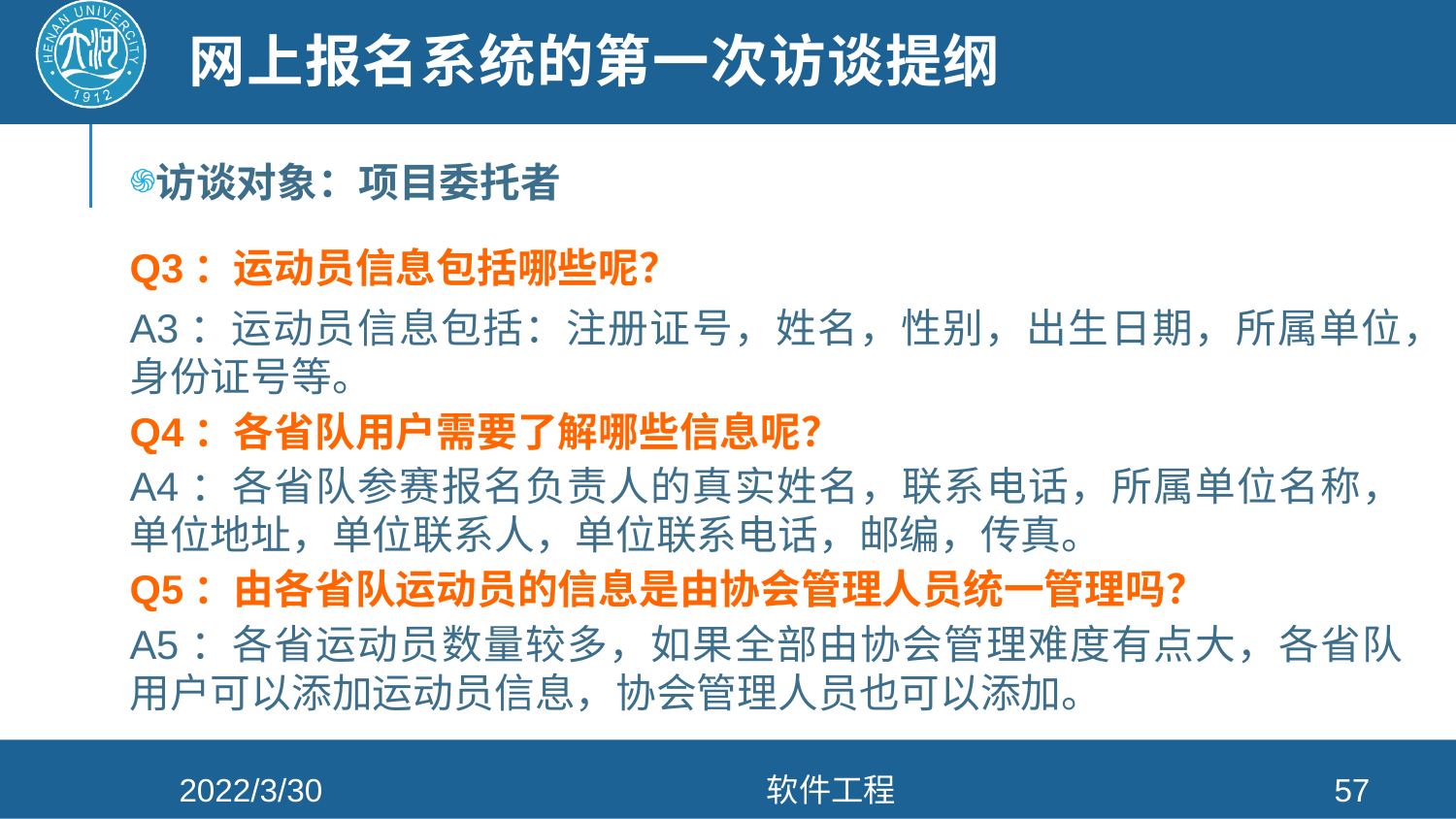

# 网上报名系统的第一次访谈提纲
访谈对象：项目委托者
Q3：运动员信息包括哪些呢？
A3：运动员信息包括：注册证号，姓名，性别，出生日期，所属单位，身份证号等。
Q4：各省队用户需要了解哪些信息呢？
A4：各省队参赛报名负责人的真实姓名，联系电话，所属单位名称，单位地址，单位联系人，单位联系电话，邮编，传真。
Q5：由各省队运动员的信息是由协会管理人员统一管理吗？
A5：各省运动员数量较多，如果全部由协会管理难度有点大，各省队用户可以添加运动员信息，协会管理人员也可以添加。
2022/3/30
软件工程
57